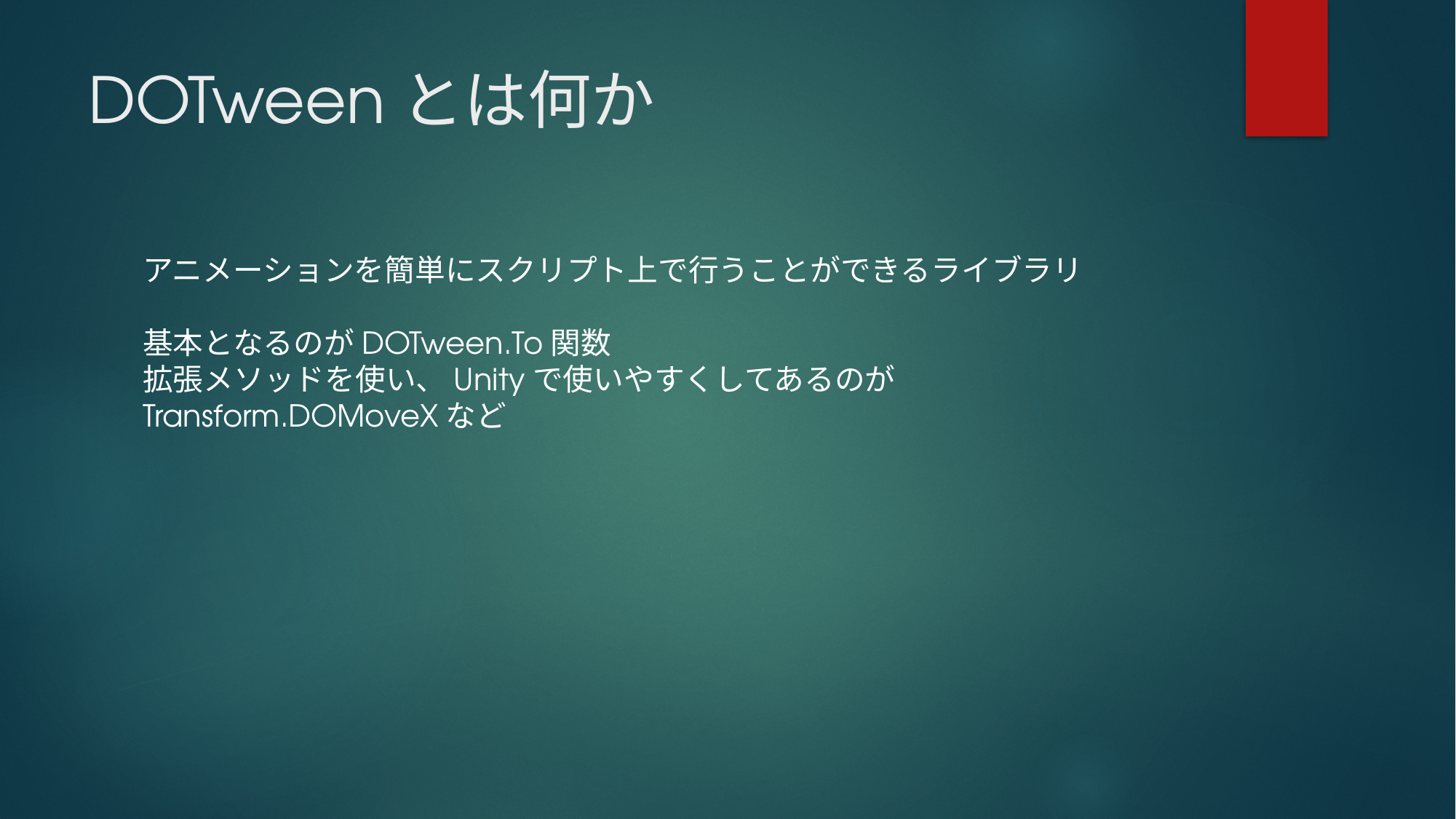

# DOTweenとは何か
アニメーションを簡単にスクリプト上で行うことができるライブラリ

基本となるのがDOTween.To関数
拡張メソッドを使い、Unityで使いやすくしてあるのが
Transform.DOMoveXなど